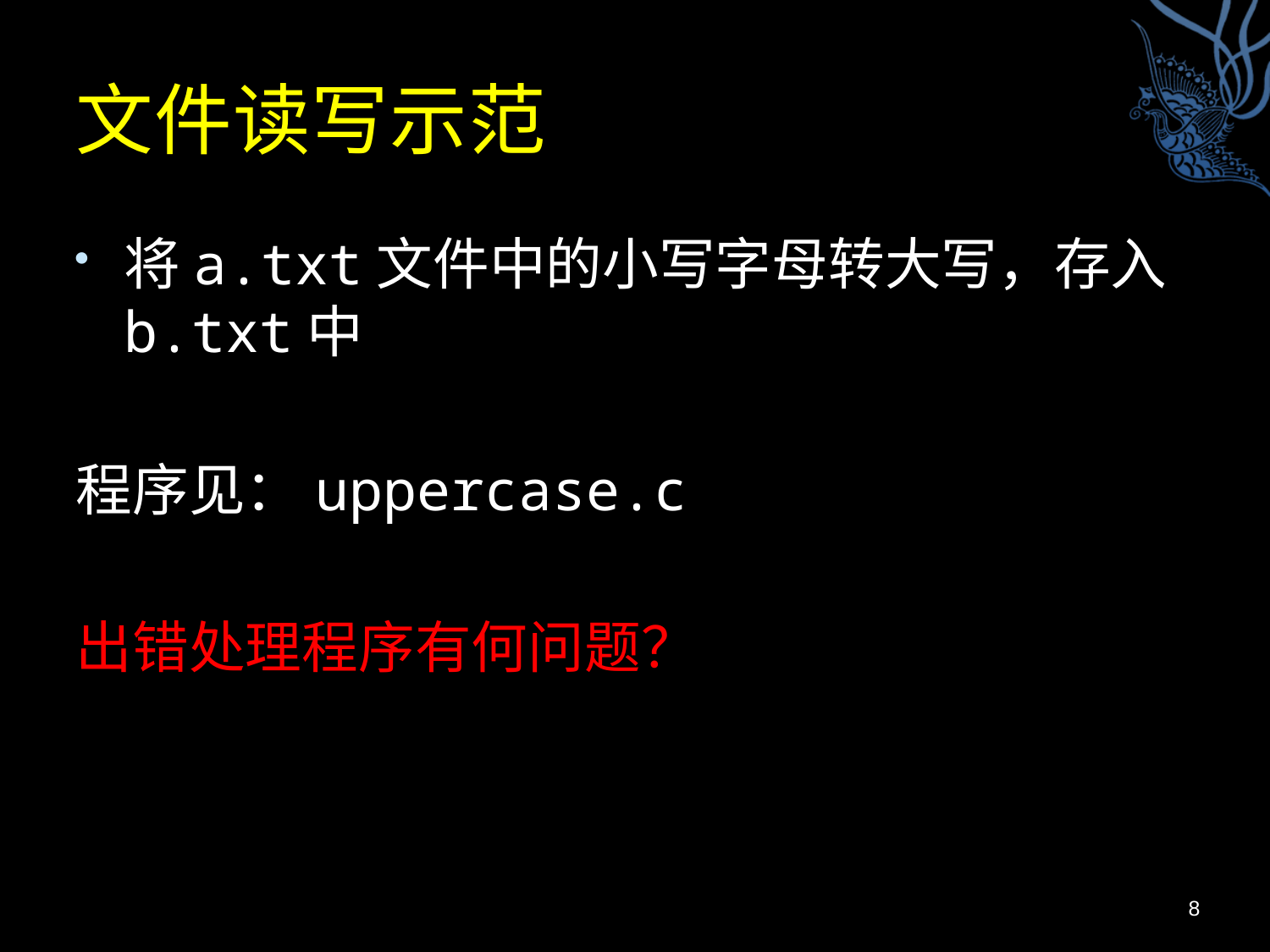

# 文件读写示范
将a.txt文件中的小写字母转大写，存入b.txt中

程序见：uppercase.c

出错处理程序有何问题？

8